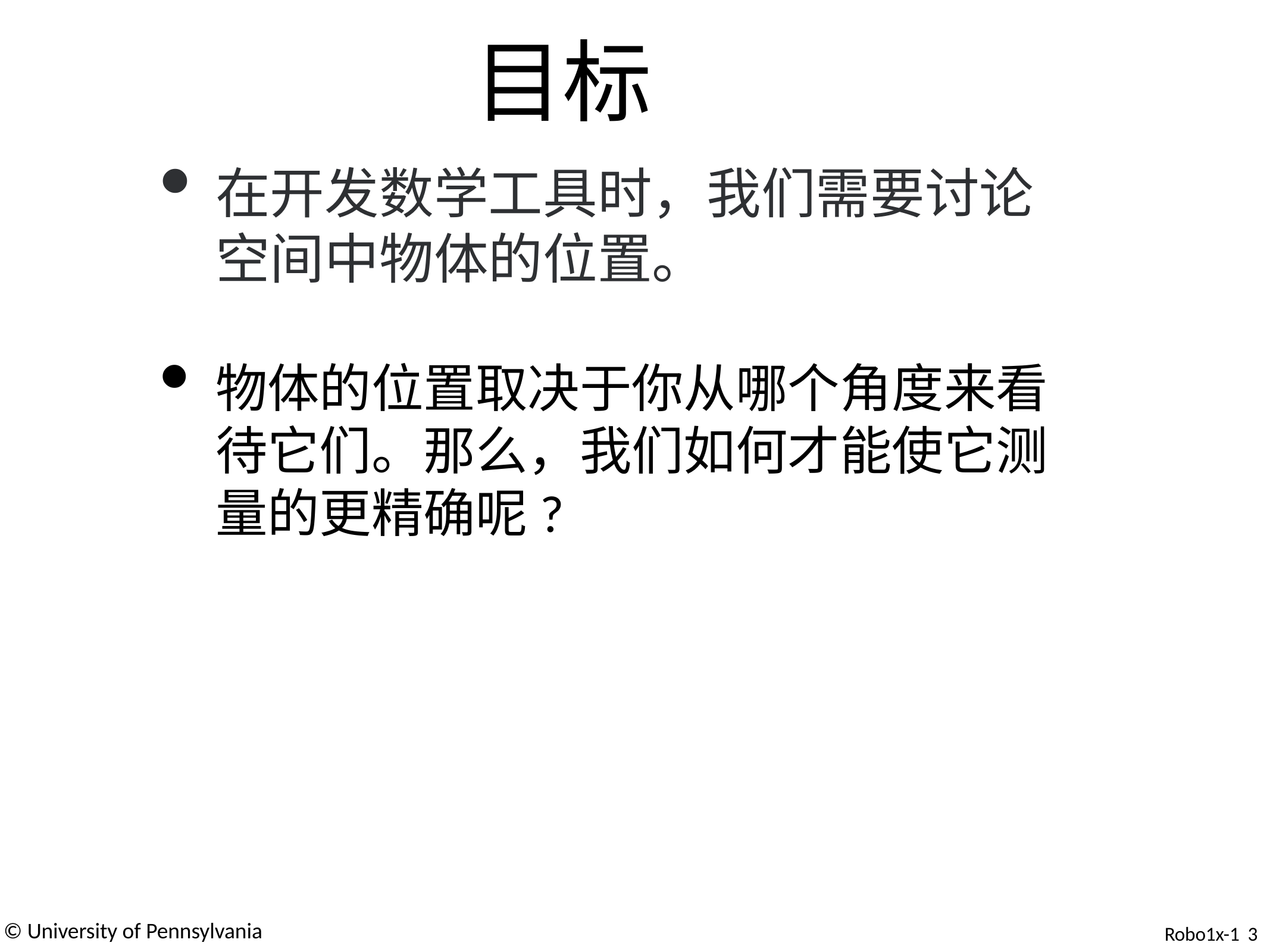

# 目标
在开发数学工具时，我们需要讨论空间中物体的位置。

物体的位置取决于你从哪个角度来看待它们。那么，我们如何才能使它测量的更精确呢?
© University of Pennsylvania
Robo1x-1 3